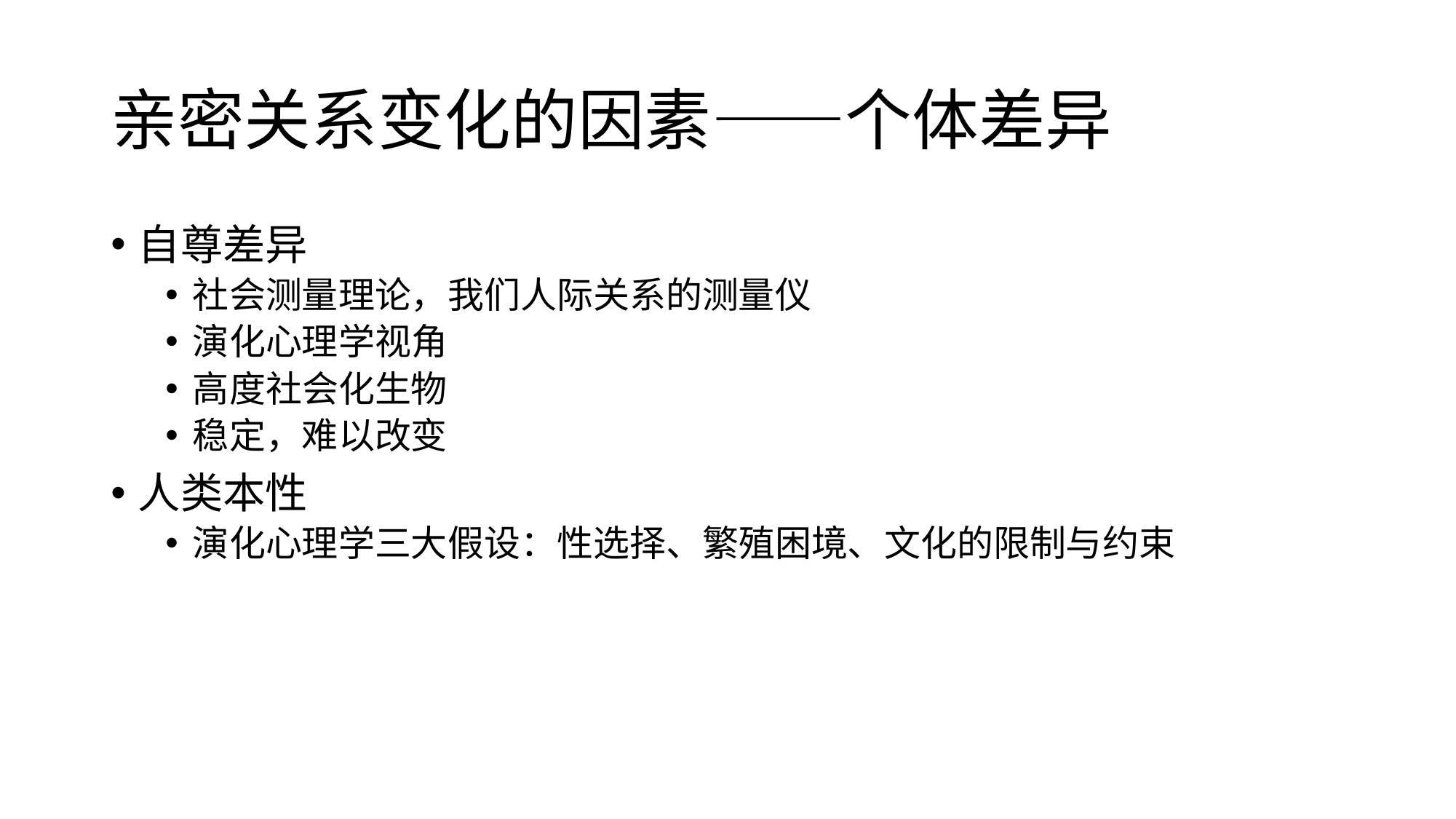

# 亲密关系变化的因素——个体差异
自尊差异
社会测量理论，我们人际关系的测量仪
演化心理学视角
高度社会化生物
稳定，难以改变
人类本性
演化心理学三大假设：性选择、繁殖困境、文化的限制与约束